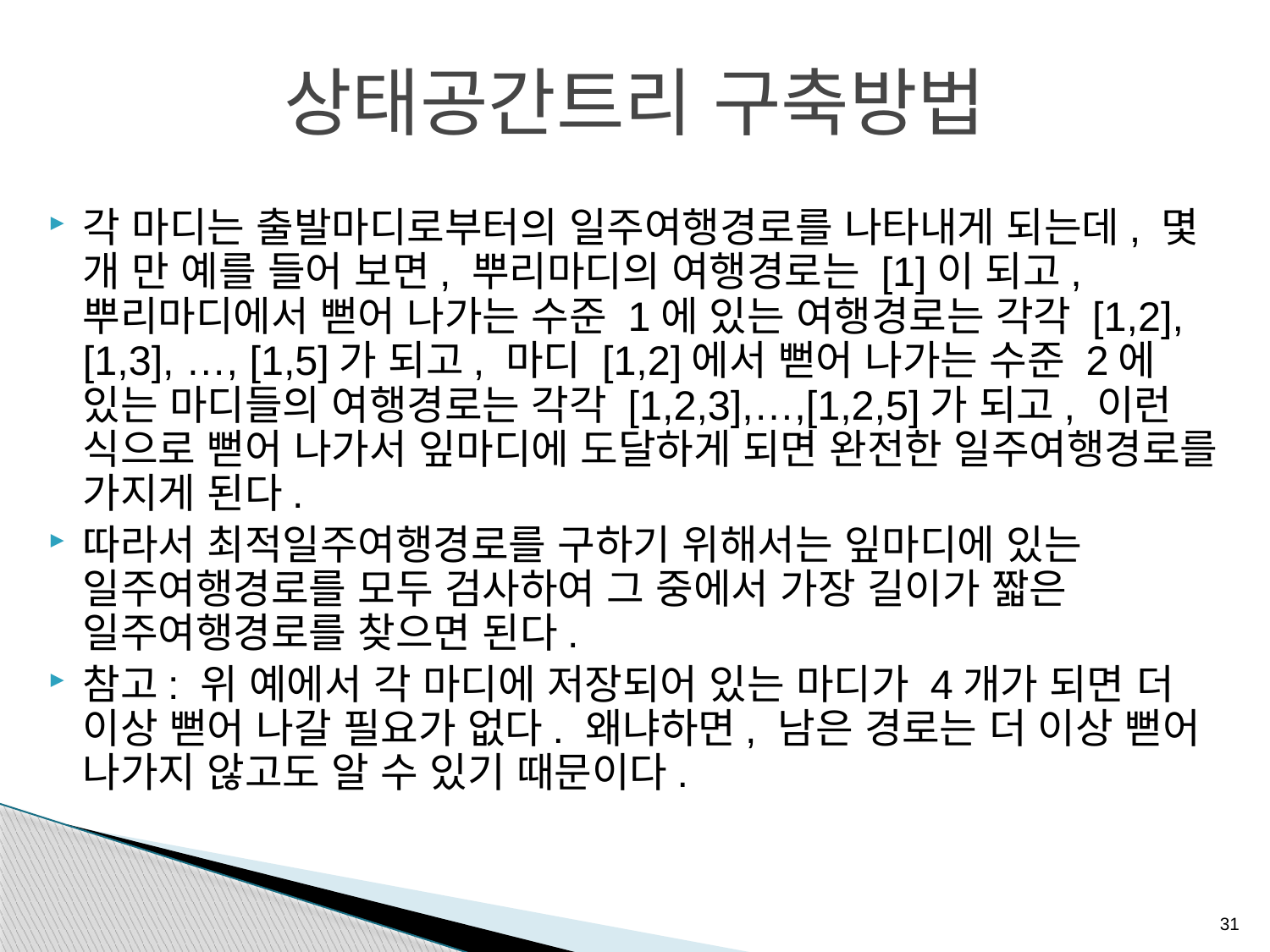

상태공간트리 구축방법
각 마디는 출발마디로부터의 일주여행경로를 나타내게 되는데, 몇 개 만 예를 들어 보면, 뿌리마디의 여행경로는 [1]이 되고, 뿌리마디에서 뻗어 나가는 수준 1에 있는 여행경로는 각각 [1,2], [1,3], …, [1,5]가 되고, 마디 [1,2]에서 뻗어 나가는 수준 2에 있는 마디들의 여행경로는 각각 [1,2,3],…,[1,2,5]가 되고, 이런 식으로 뻗어 나가서 잎마디에 도달하게 되면 완전한 일주여행경로를 가지게 된다.
따라서 최적일주여행경로를 구하기 위해서는 잎마디에 있는 일주여행경로를 모두 검사하여 그 중에서 가장 길이가 짧은 일주여행경로를 찾으면 된다.
참고: 위 예에서 각 마디에 저장되어 있는 마디가 4개가 되면 더 이상 뻗어 나갈 필요가 없다. 왜냐하면, 남은 경로는 더 이상 뻗어 나가지 않고도 알 수 있기 때문이다.
31